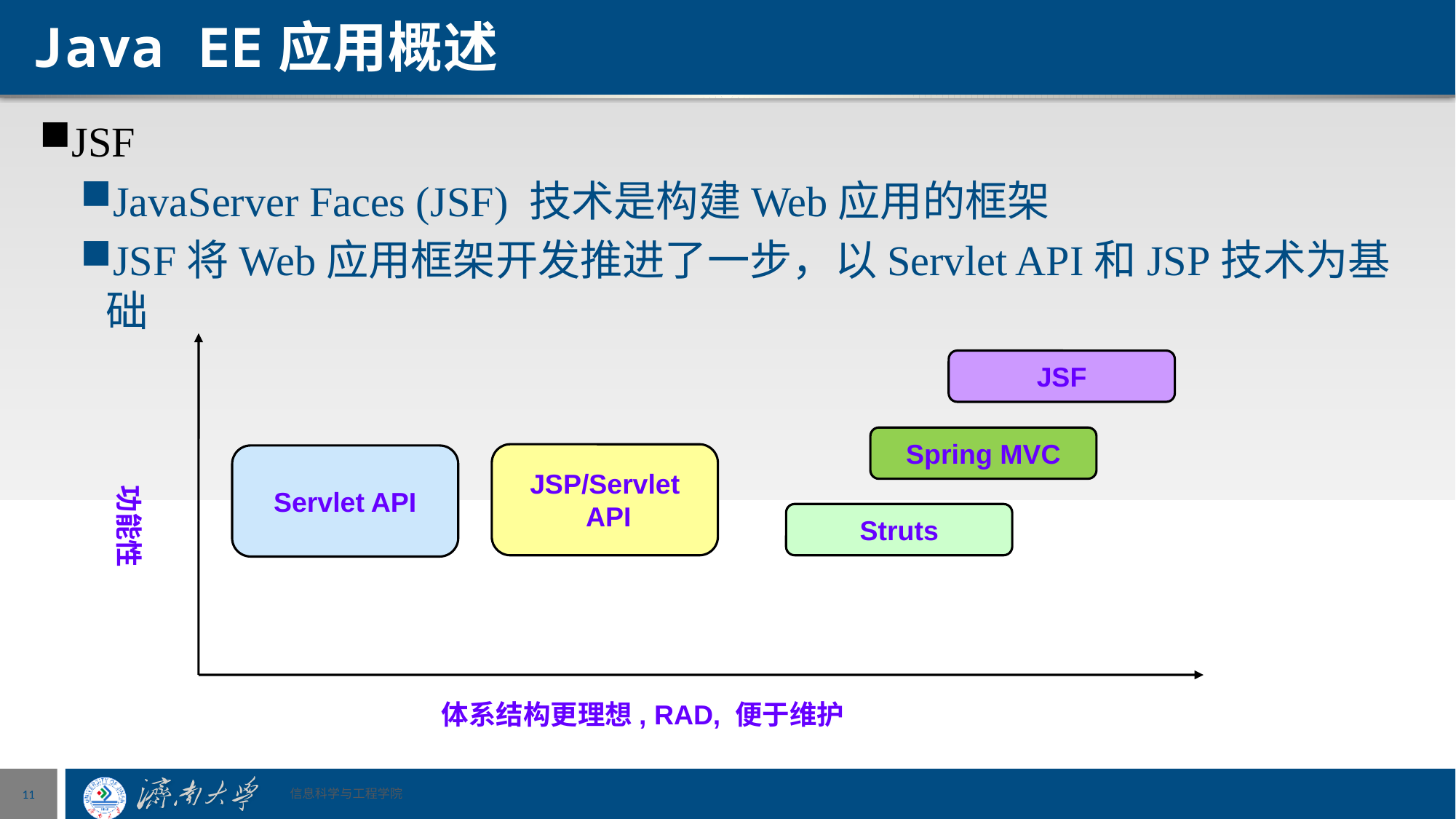

# Java EE应用概述
JSF
JavaServer Faces (JSF) 技术是构建Web应用的框架
JSF将Web应用框架开发推进了一步，以Servlet API和JSP技术为基础

JSF
Spring MVC
JSP/Servlet
 API
Servlet API
功能性
Struts

体系结构更理想, RAD, 便于维护